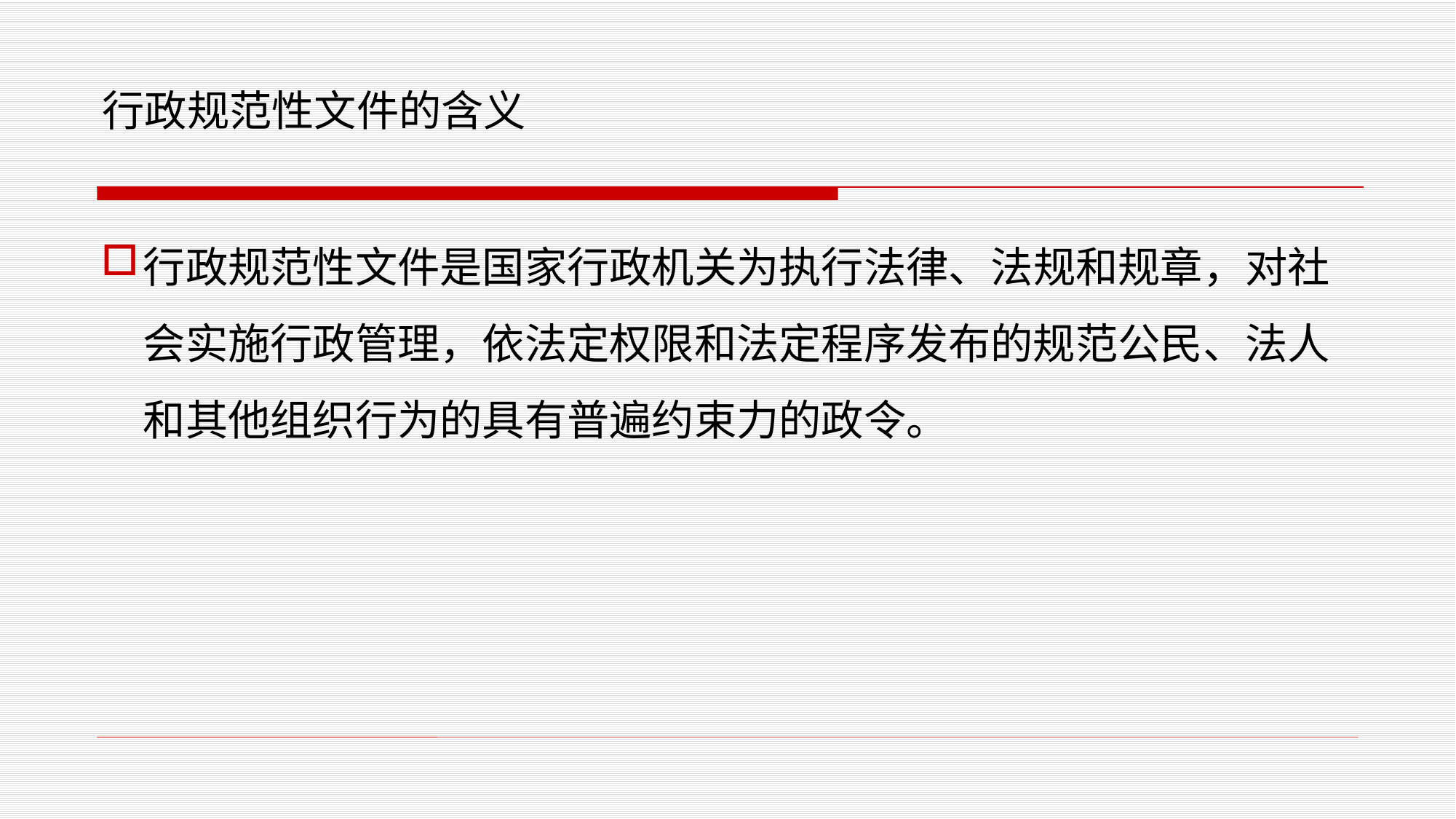

# 行政规范性文件的含义
行政规范性文件是国家行政机关为执行法律、法规和规章，对社会实施行政管理，依法定权限和法定程序发布的规范公民、法人和其他组织行为的具有普遍约束力的政令。